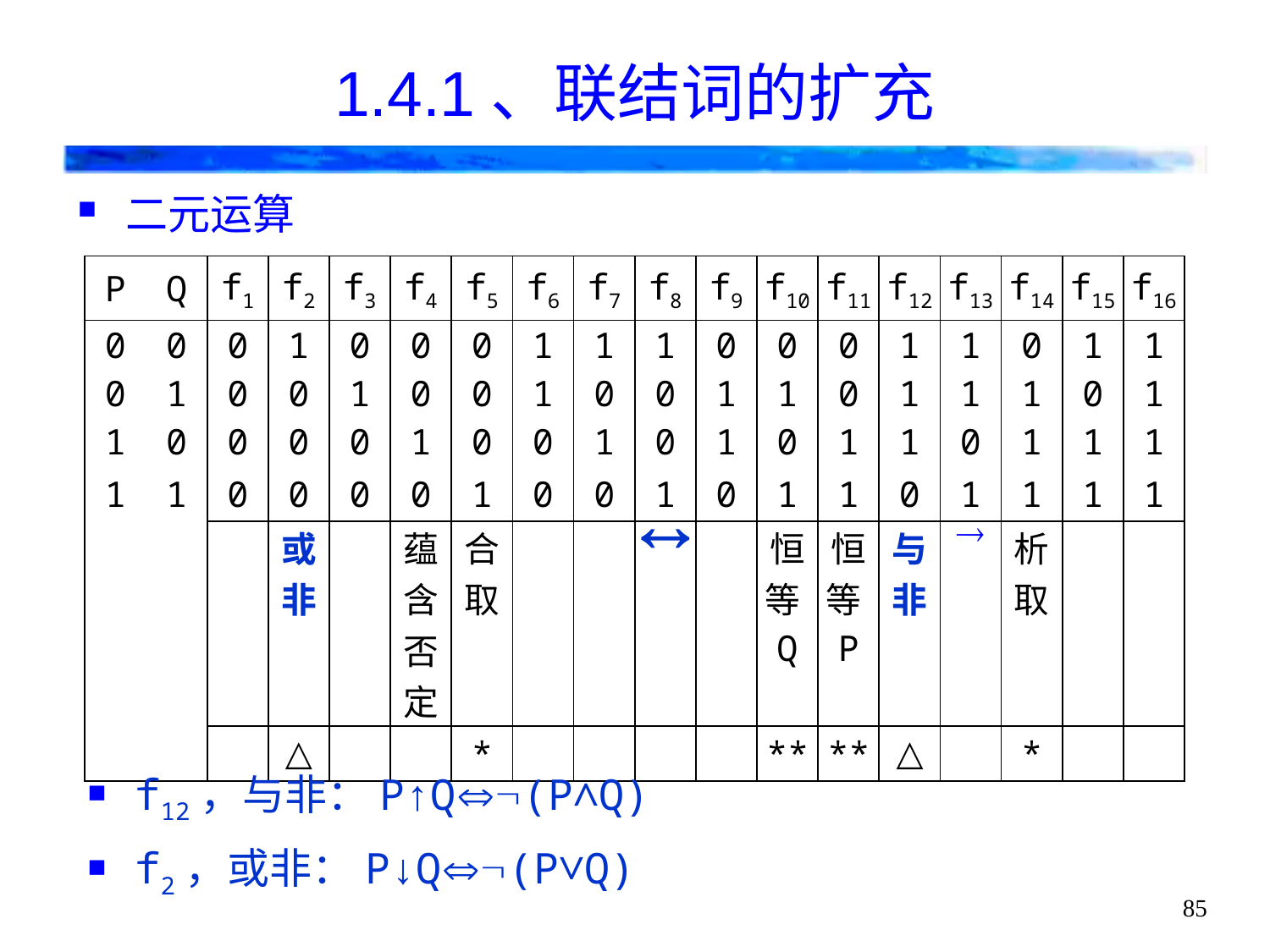

# 1.4.1、联结词的扩充
二元运算
| P | Q | f1 | f2 | f3 | f4 | f5 | f6 | f7 | f8 | f9 | f10 | f11 | f12 | f13 | f14 | f15 | f16 |
| --- | --- | --- | --- | --- | --- | --- | --- | --- | --- | --- | --- | --- | --- | --- | --- | --- | --- |
| 0 | 0 | 0 | 1 | 0 | 0 | 0 | 1 | 1 | 1 | 0 | 0 | 0 | 1 | 1 | 0 | 1 | 1 |
| 0 | 1 | 0 | 0 | 1 | 0 | 0 | 1 | 0 | 0 | 1 | 1 | 0 | 1 | 1 | 1 | 0 | 1 |
| 1 | 0 | 0 | 0 | 0 | 1 | 0 | 0 | 1 | 0 | 1 | 0 | 1 | 1 | 0 | 1 | 1 | 1 |
| 1 | 1 | 0 | 0 | 0 | 0 | 1 | 0 | 0 | 1 | 0 | 1 | 1 | 0 | 1 | 1 | 1 | 1 |
|  |  |  | 或非 |  | 蕴含否定 | 合取 |  |  | ↔ |  | 恒等Q | 恒等P | 与非 | → | 析取 |  |  |
|  |  |  | △ |  |  | \* |  |  |  |  | \*\* | \*\* | △ |  | \* |  |  |
f12，与非：P↑Q⇔¬(P∧Q)
f2，或非：P↓Q⇔¬(P∨Q)
85